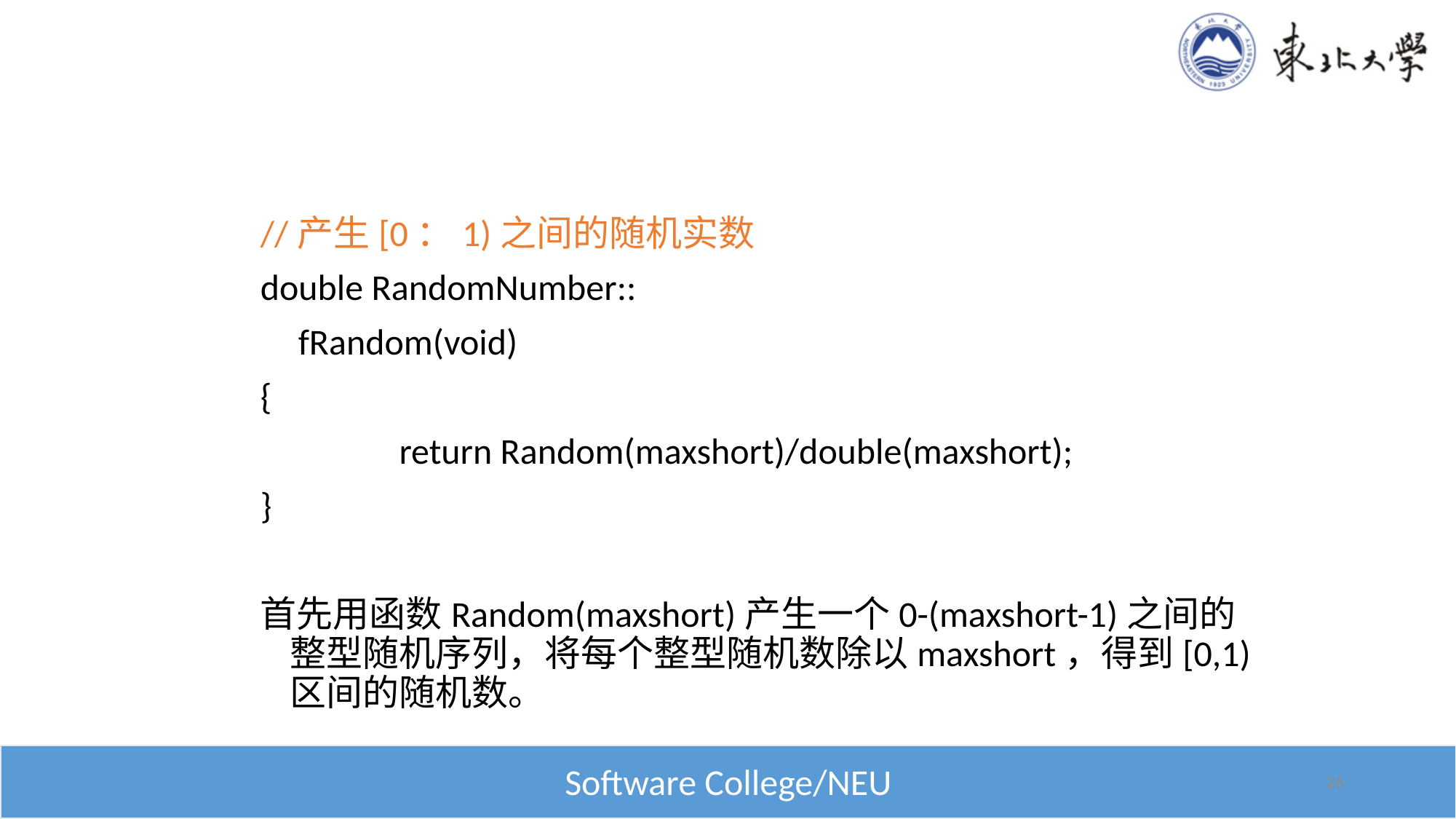

#
//产生[0：1)之间的随机实数
double RandomNumber::
	 fRandom(void)
{
		return Random(maxshort)/double(maxshort);
}

首先用函数Random(maxshort)产生一个0-(maxshort-1)之间的整型随机序列，将每个整型随机数除以maxshort，得到[0,1)区间的随机数。
26